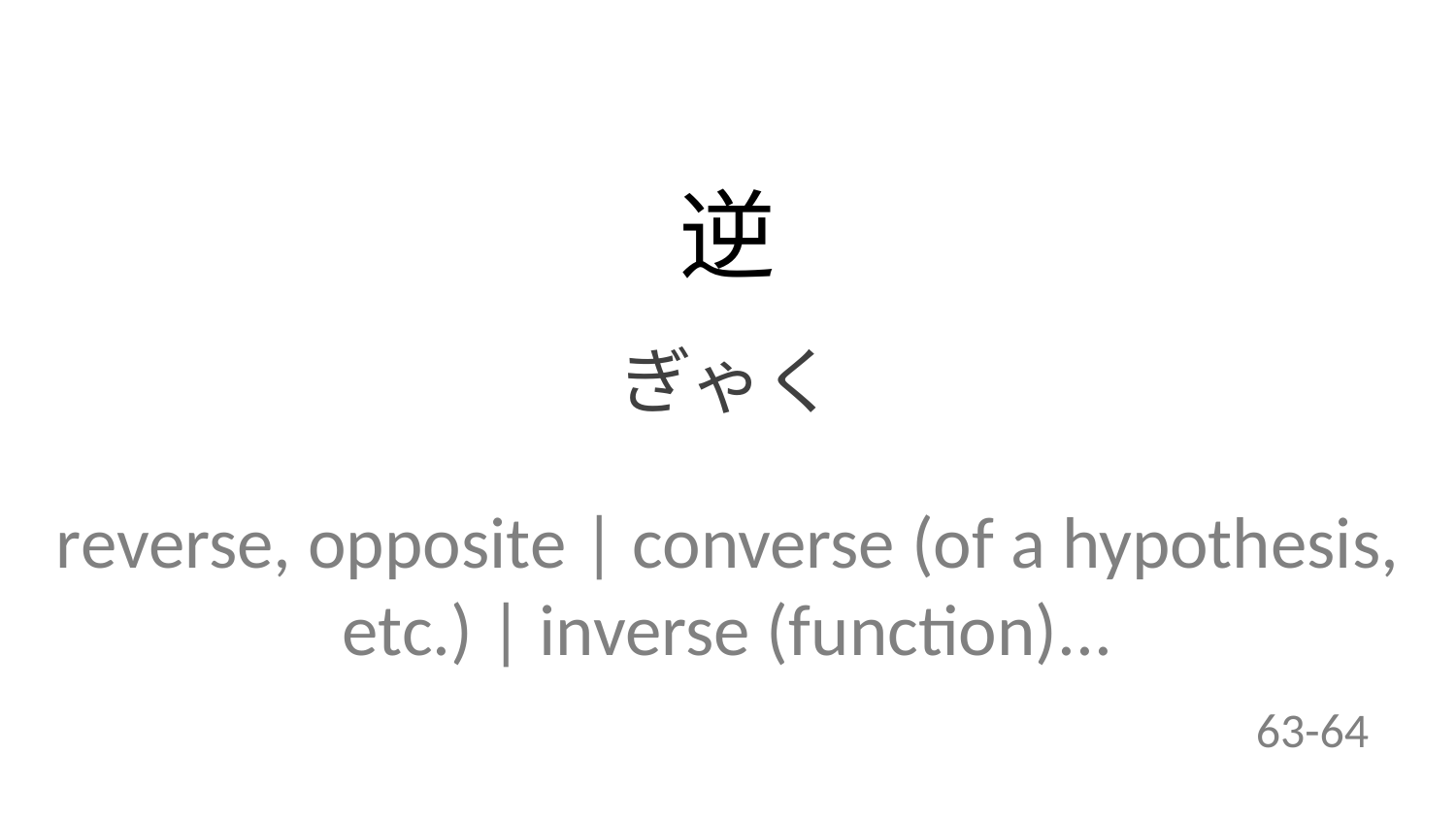

逆

ぎゃく
reverse, opposite | converse (of a hypothesis, etc.) | inverse (function)...
63-64